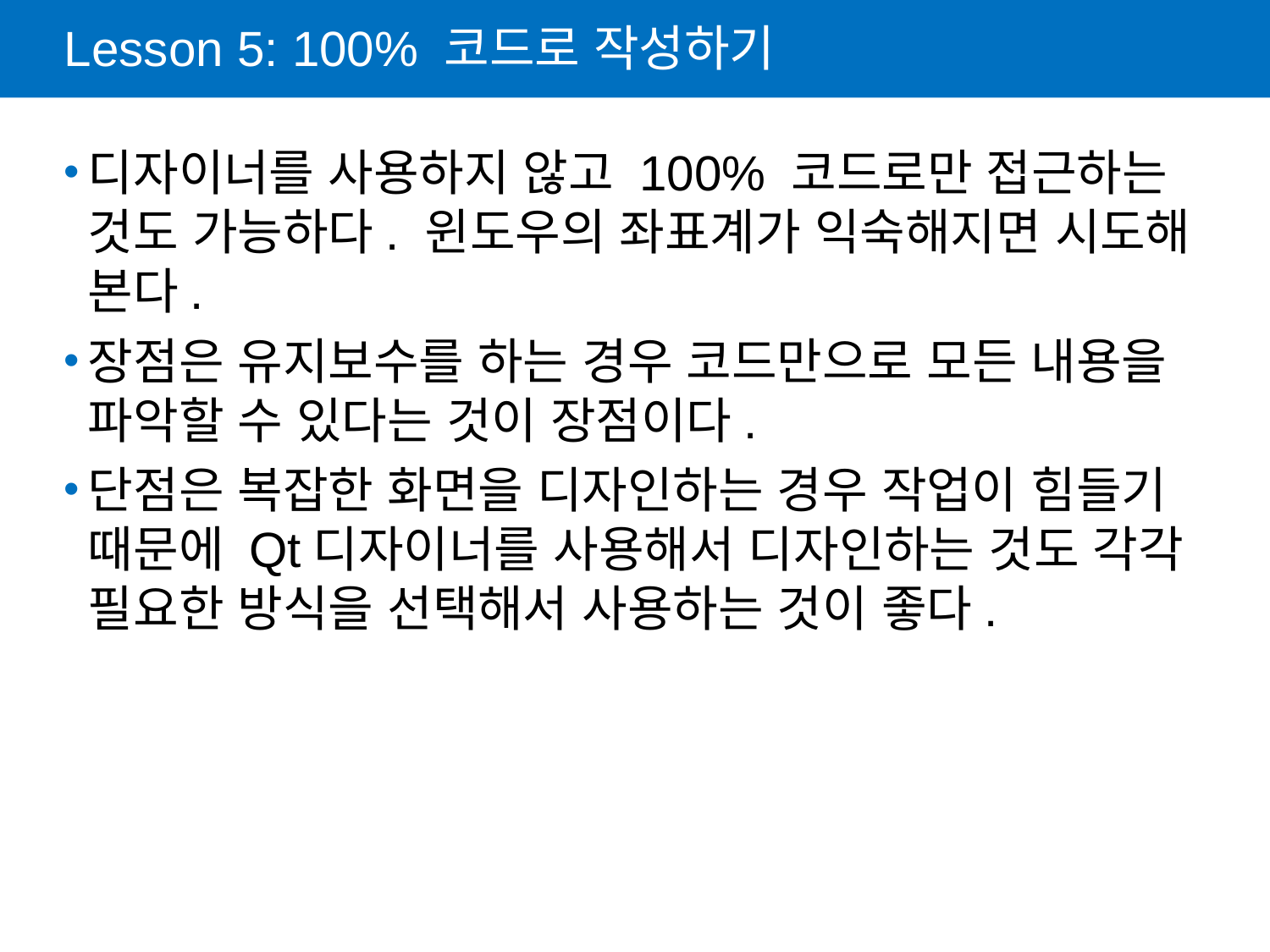

# Lesson 5: 100% 코드로 작성하기
디자이너를 사용하지 않고 100% 코드로만 접근하는 것도 가능하다. 윈도우의 좌표계가 익숙해지면 시도해 본다.
장점은 유지보수를 하는 경우 코드만으로 모든 내용을 파악할 수 있다는 것이 장점이다.
단점은 복잡한 화면을 디자인하는 경우 작업이 힘들기 때문에 Qt디자이너를 사용해서 디자인하는 것도 각각 필요한 방식을 선택해서 사용하는 것이 좋다.